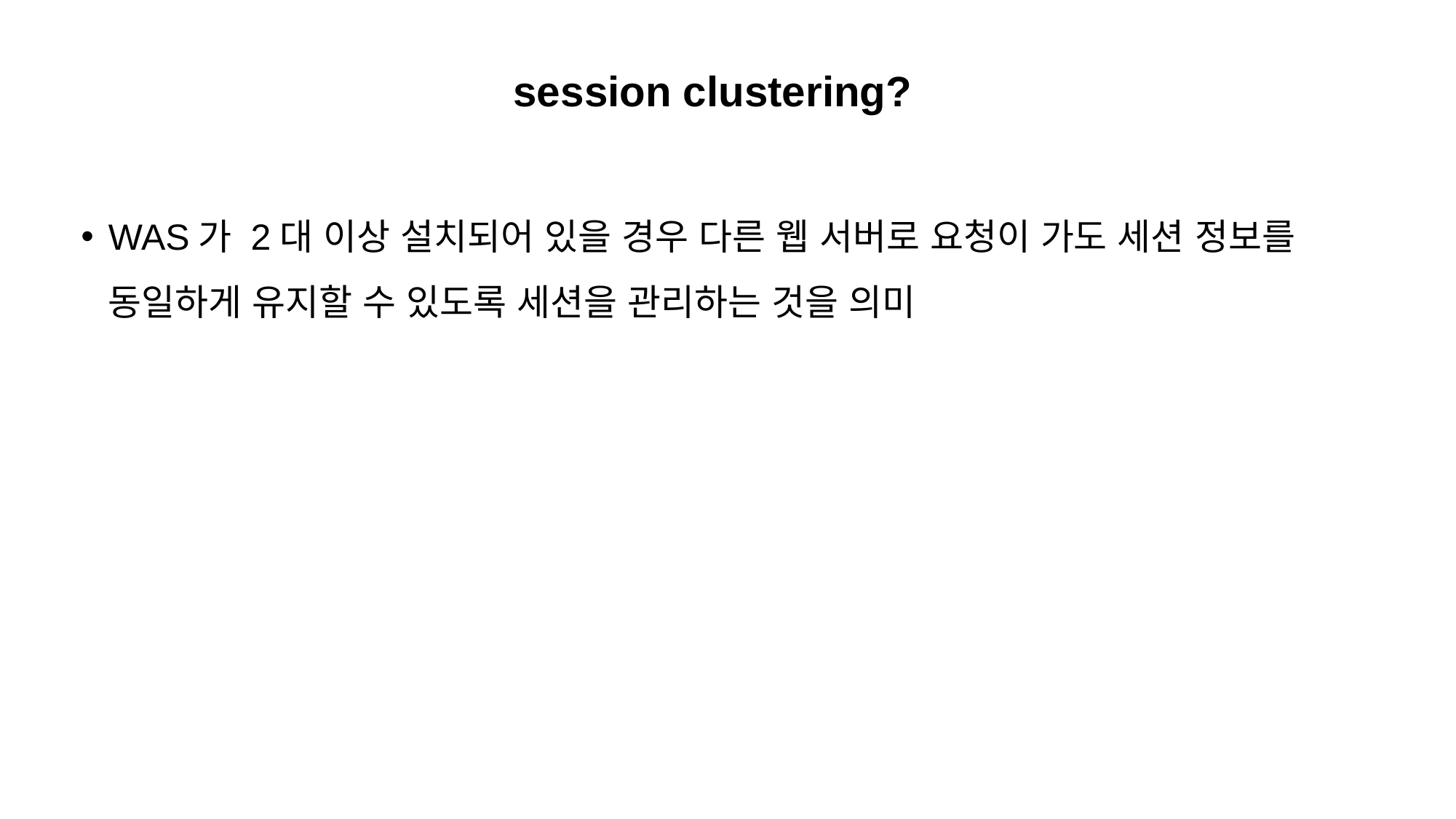

session clustering?

WAS가 2대 이상 설치되어 있을 경우 다른 웹 서버로 요청이 가도 세션 정보를 동일하게 유지할 수 있도록 세션을 관리하는 것을 의미